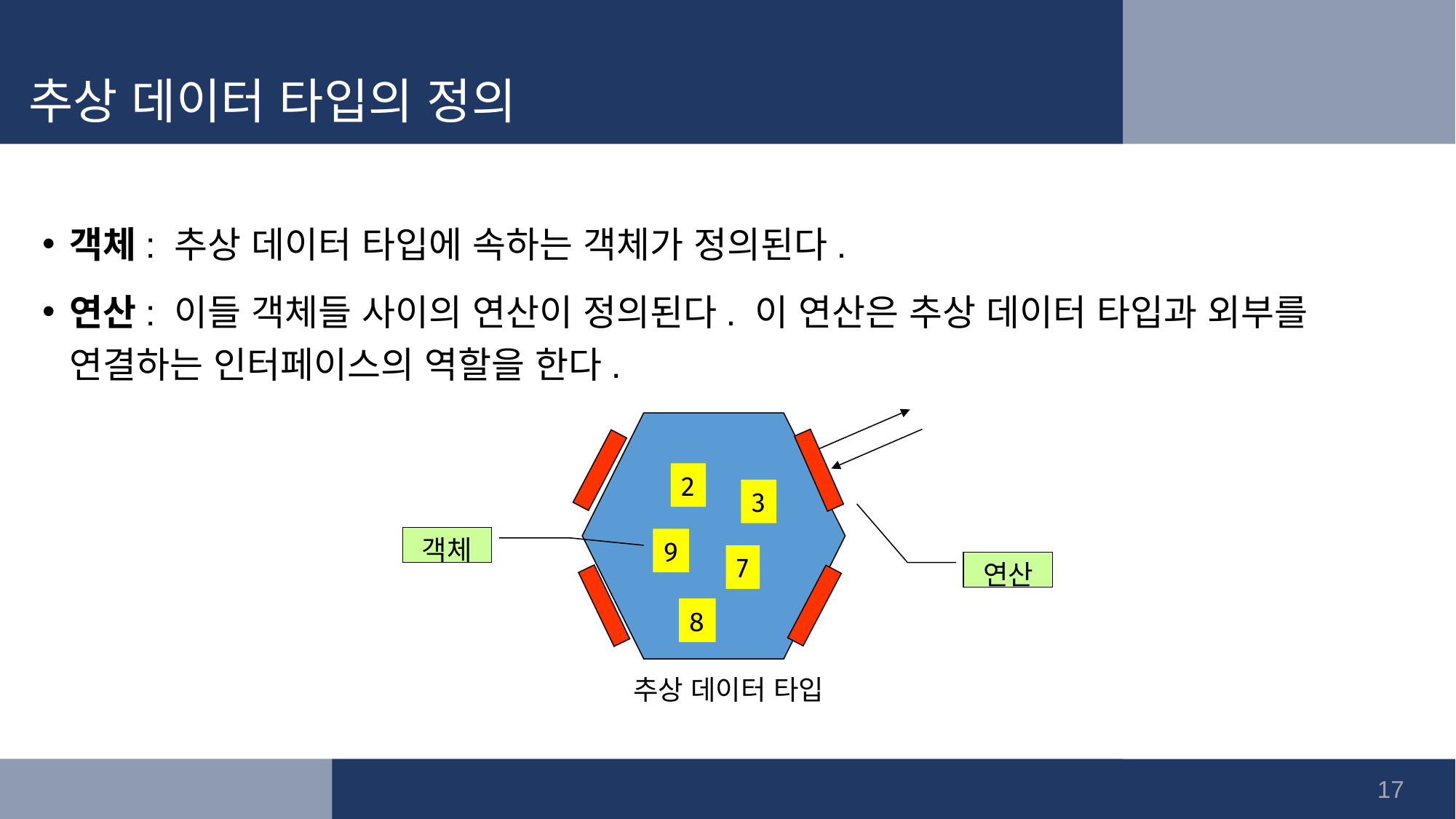

# 추상 데이터 타입의 정의
객체: 추상 데이터 타입에 속하는 객체가 정의된다.
연산: 이들 객체들 사이의 연산이 정의된다. 이 연산은 추상 데이터 타입과 외부를 연결하는 인터페이스의 역할을 한다.

2
3
객체
9
7
연산

8
추상 데이터 타입
17